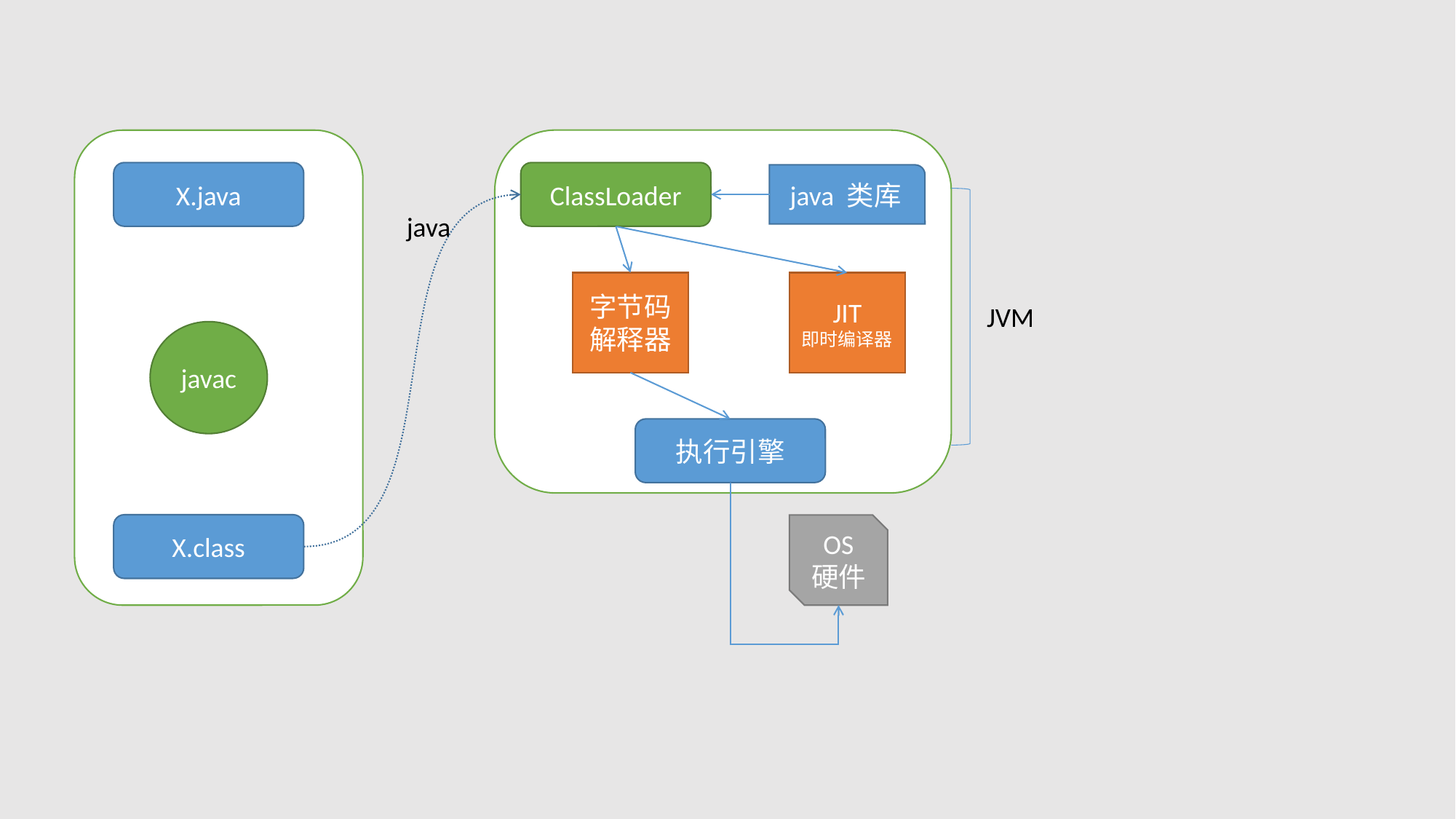

X.java
ClassLoader
java 类库

java
字节码
解释器
JIT
即时编译器
JVM
javac
执行引擎
X.class
OS
硬件